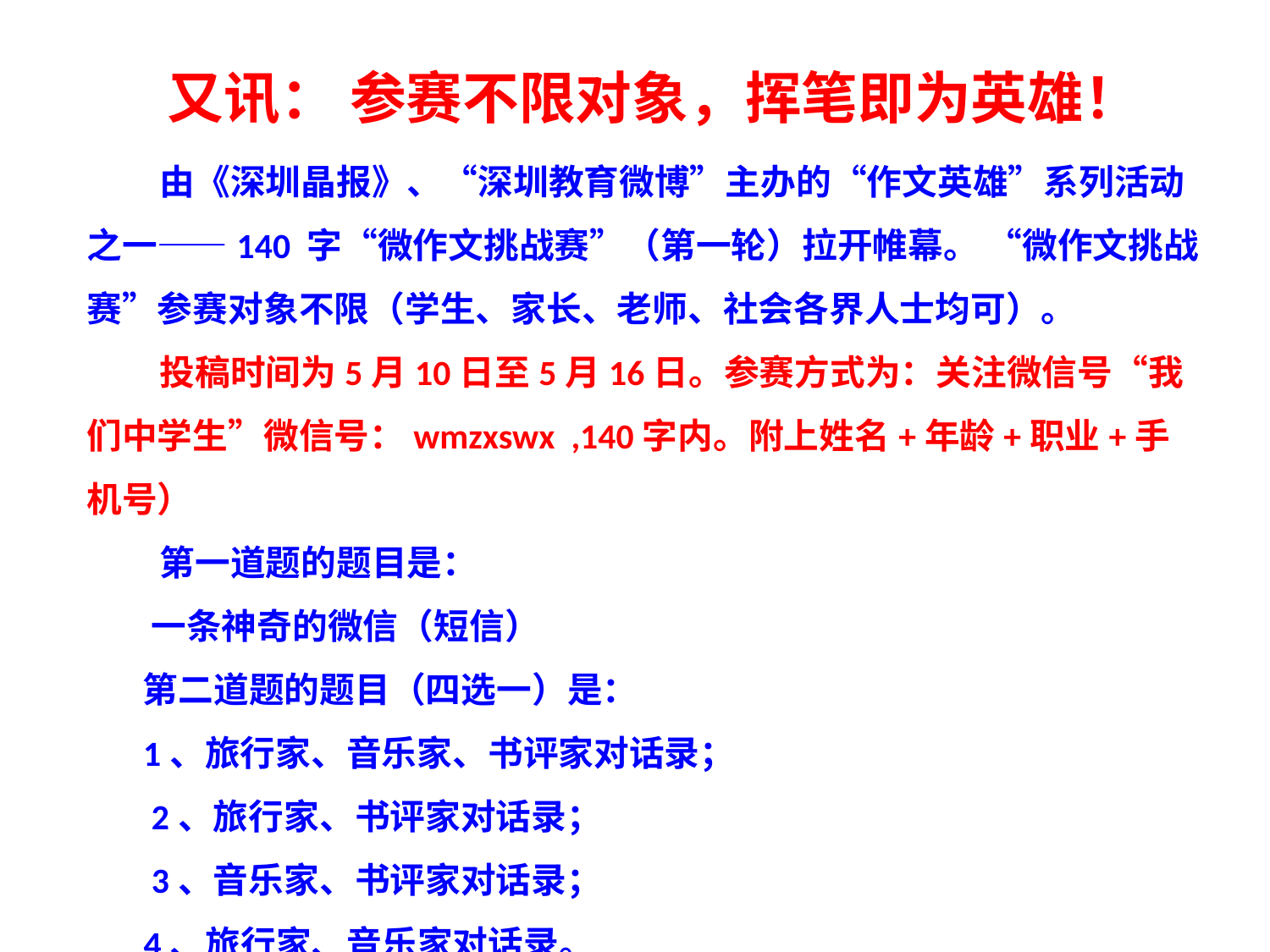

又讯： 参赛不限对象，挥笔即为英雄！

        由《深圳晶报》、“深圳教育微博”主办的“作文英雄”系列活动之一——140 字“微作文挑战赛”（第一轮）拉开帷幕。 “微作文挑战赛”参赛对象不限（学生、家长、老师、社会各界人士均可）。
        投稿时间为5月10日至5月16日。参赛方式为：关注微信号“我们中学生”微信号：wmzxswx  ,140字内。附上姓名+年龄+职业+手机号）
        第一道题的题目是：
        一条神奇的微信（短信）
       第二道题的题目（四选一）是：
       1、旅行家、音乐家、书评家对话录；
       2、旅行家、书评家对话录；
       3、音乐家、书评家对话录；
      4、旅行家、音乐家对话录。